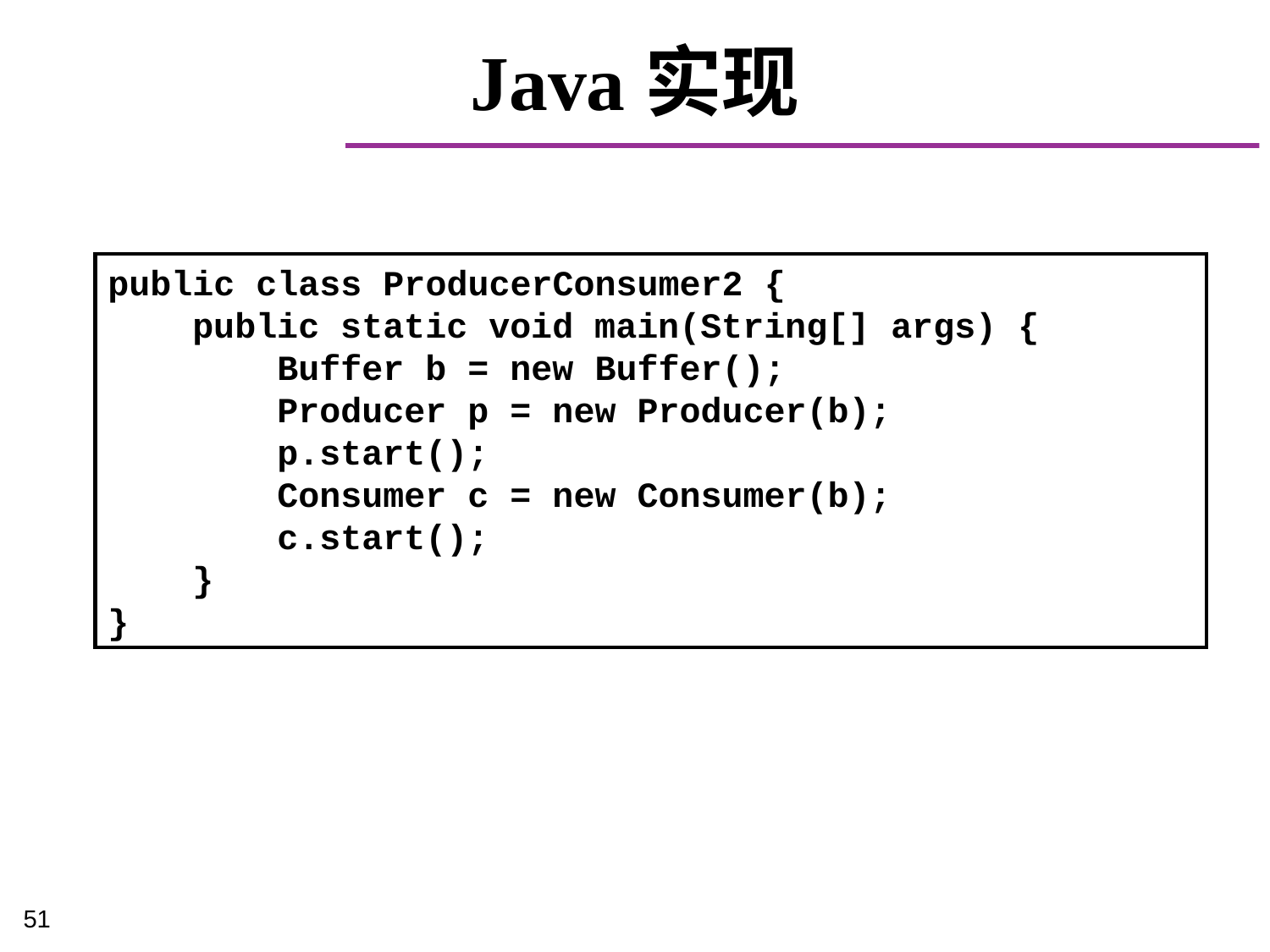

# Java实现
public class ProducerConsumer2 {
    public static void main(String[] args) {
        Buffer b = new Buffer();
        Producer p = new Producer(b);
        p.start();
        Consumer c = new Consumer(b);
        c.start();
    }
}
51